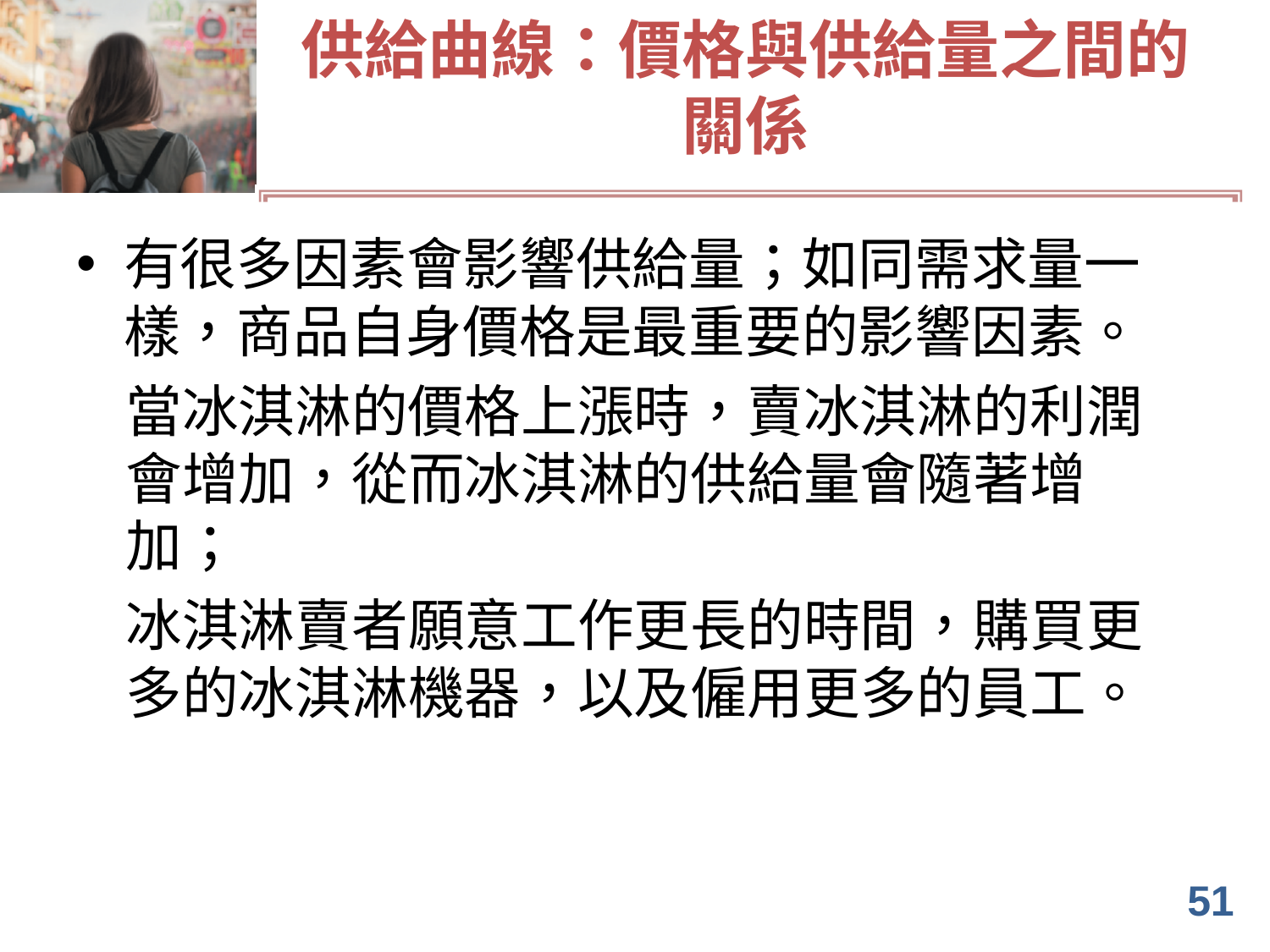

# 供給曲線：價格與供給量之間的關係
有很多因素會影響供給量；如同需求量一樣，商品自身價格是最重要的影響因素。
當冰淇淋的價格上漲時，賣冰淇淋的利潤會增加，從而冰淇淋的供給量會隨著增加；
冰淇淋賣者願意工作更長的時間，購買更多的冰淇淋機器，以及僱用更多的員工。
51